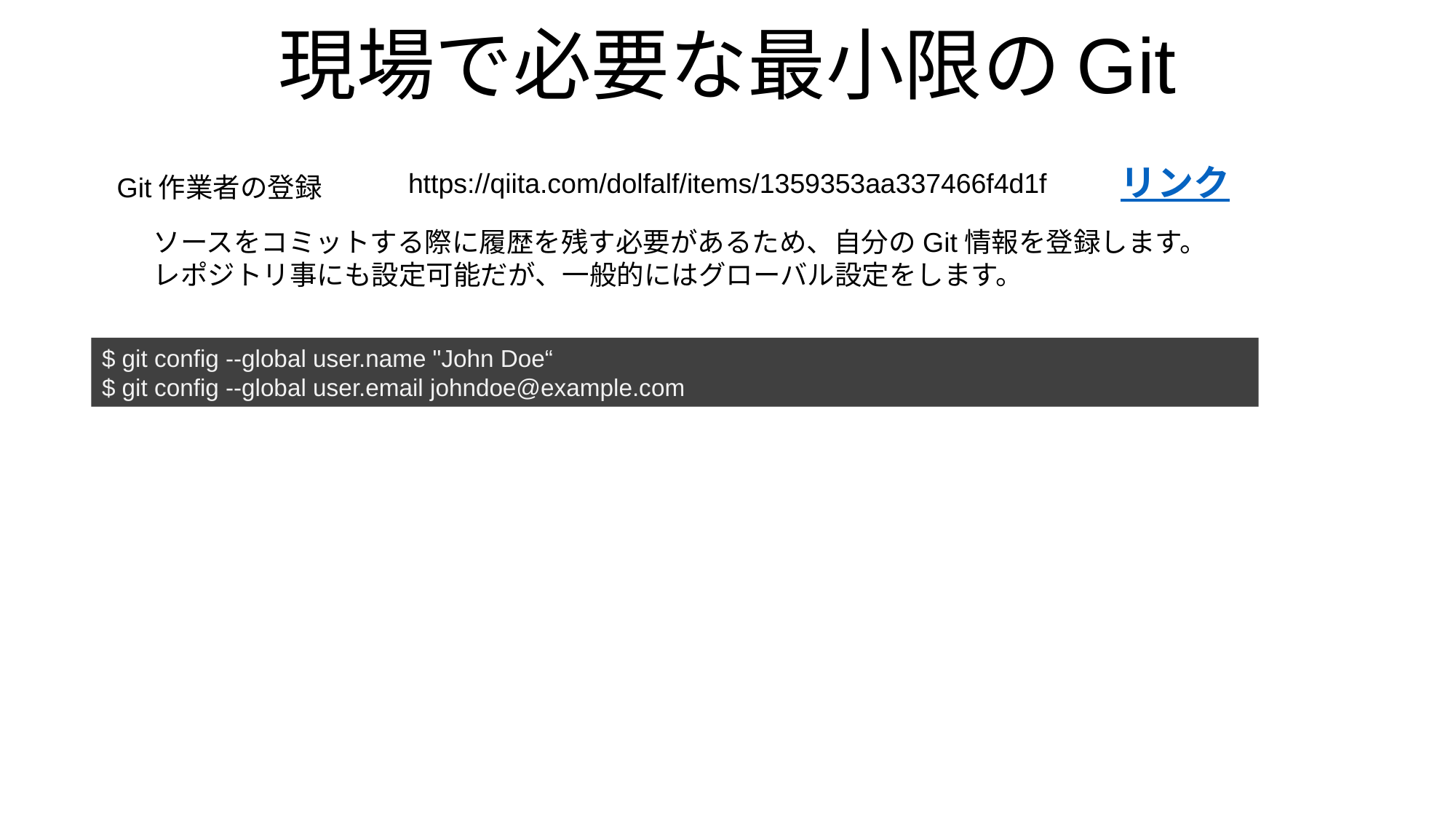

# 現場で必要な最小限のGit
リンク

https://qiita.com/dolfalf/items/1359353aa337466f4d1f
Git作業者の登録
ソースをコミットする際に履歴を残す必要があるため、自分のGit情報を登録します。レポジトリ事にも設定可能だが、一般的にはグローバル設定をします。
$ git config --global user.name "John Doe“
$ git config --global user.email johndoe@example.com